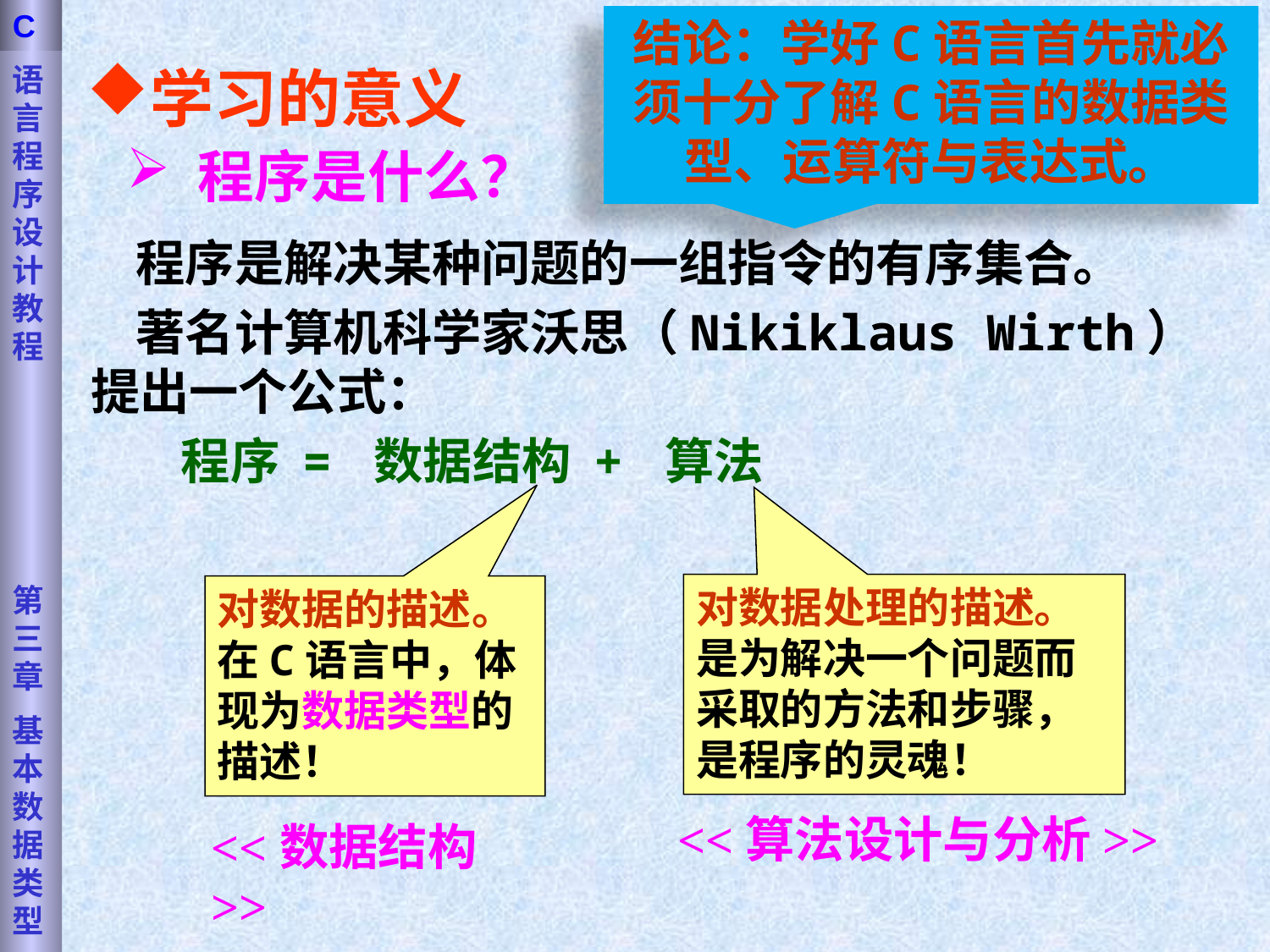

语言程序设计教程

第三章
基本数据类型
C
结论：学好C语言首先就必须十分了解C语言的数据类型、运算符与表达式。
学习的意义
 程序是什么？
   程序是解决某种问题的一组指令的有序集合。
   著名计算机科学家沃思（Nikiklaus Wirth）提出一个公式：
       程序 = 数据结构 + 算法
对数据处理的描述。是为解决一个问题而采取的方法和步骤，是程序的灵魂！
对数据的描述。在C语言中，体现为数据类型的描述！
<<算法设计与分析>>
<<数据结构>>